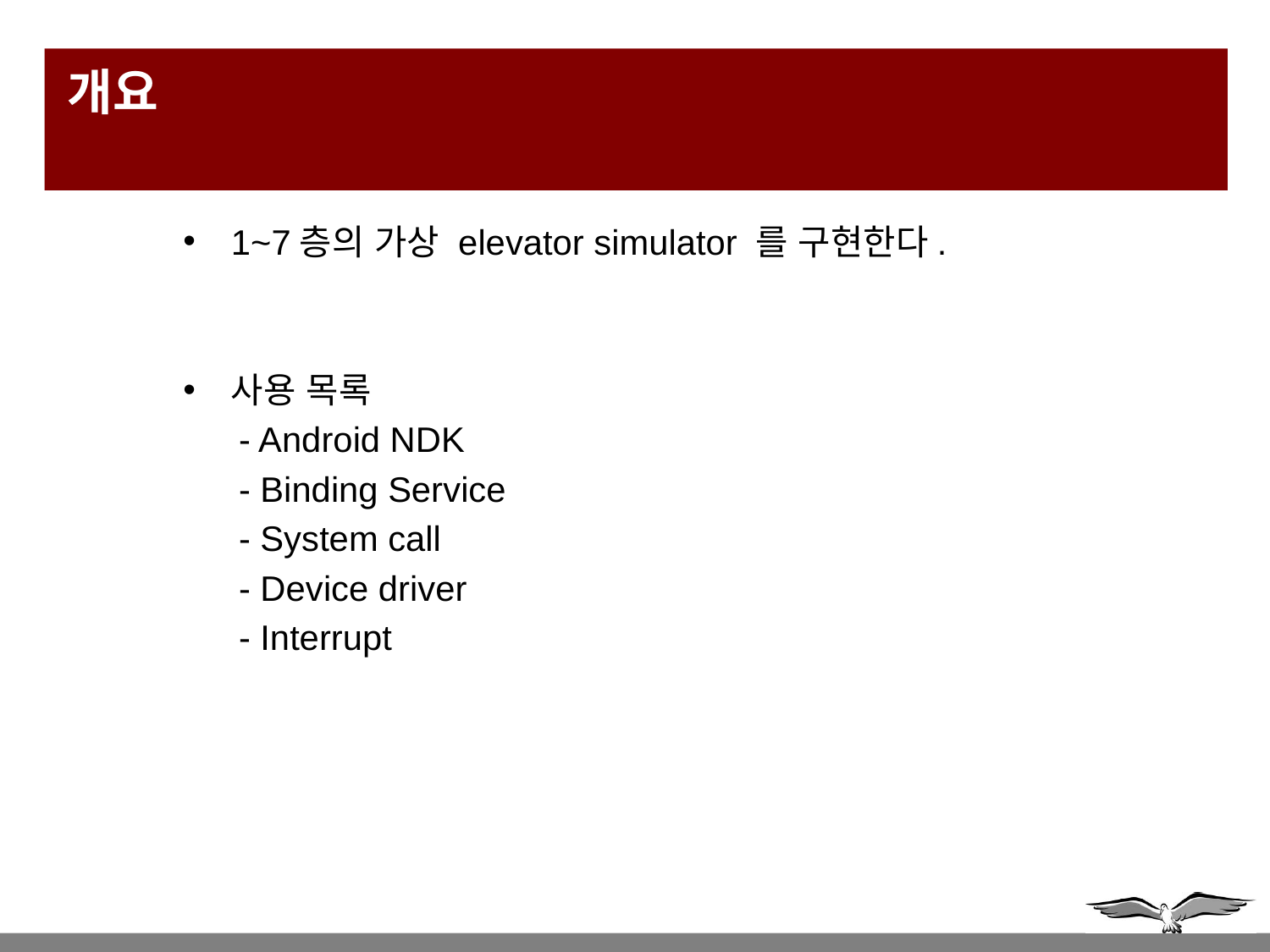

# 개요

1~7층의 가상 elevator simulator 를 구현한다.

사용 목록
- Android NDK
- Binding Service
- System call
- Device driver
- Interrupt